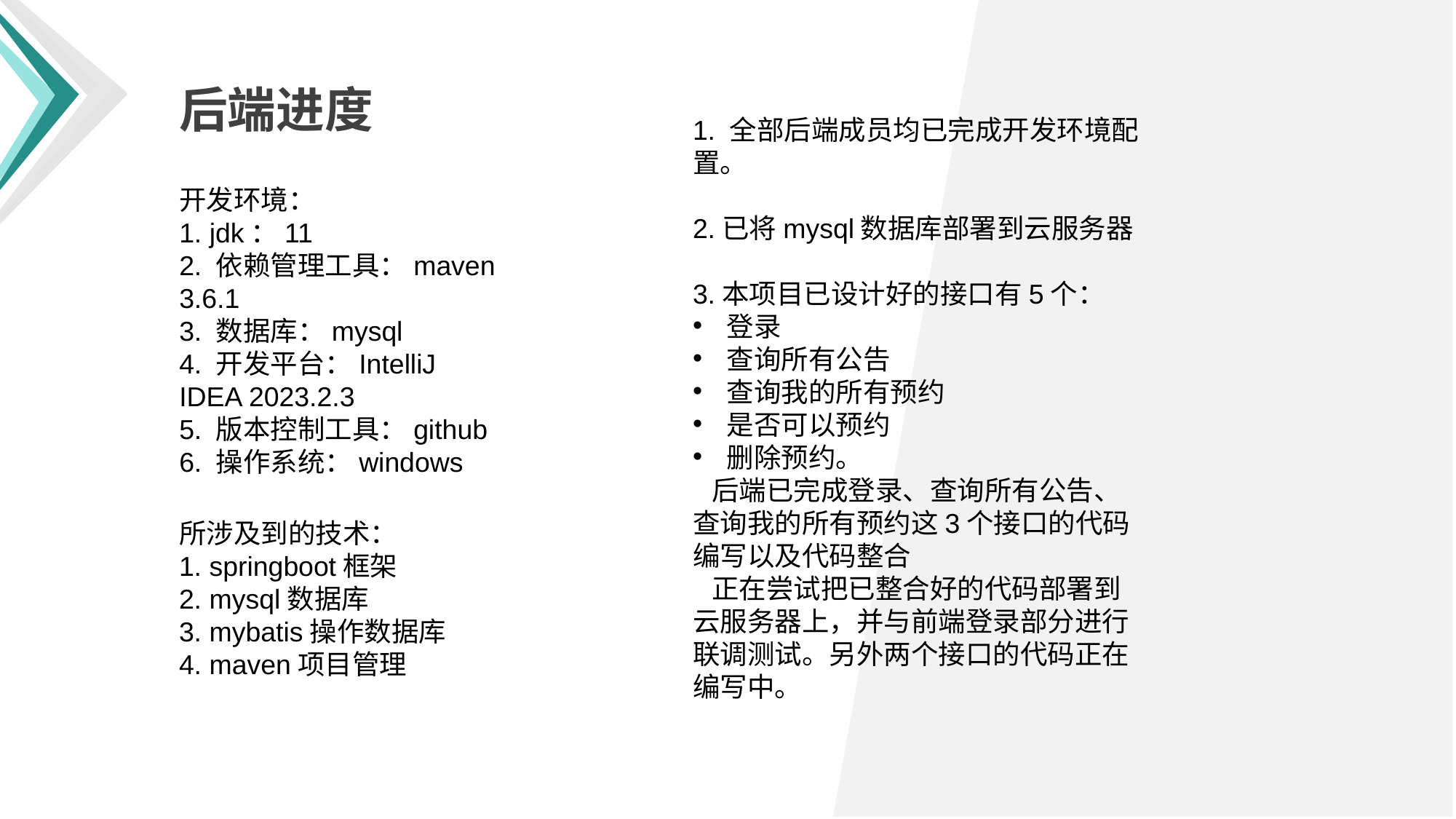

后端进度
1. 全部后端成员均已完成开发环境配置。

2.已将mysql数据库部署到云服务器

3.本项目已设计好的接口有5个：
登录
查询所有公告
查询我的所有预约
是否可以预约
删除预约。
  后端已完成登录、查询所有公告、查询我的所有预约这3个接口的代码编写以及代码整合
  正在尝试把已整合好的代码部署到云服务器上，并与前端登录部分进行联调测试。另外两个接口的代码正在编写中。
开发环境：
1. jdk：11
2. 依赖管理工具：maven 3.6.1
3. 数据库：mysql
4. 开发平台：IntelliJ IDEA 2023.2.3
5. 版本控制工具：github
6. 操作系统：windows
所涉及到的技术：
1. springboot框架
2. mysql数据库
3. mybatis操作数据库
4. maven项目管理